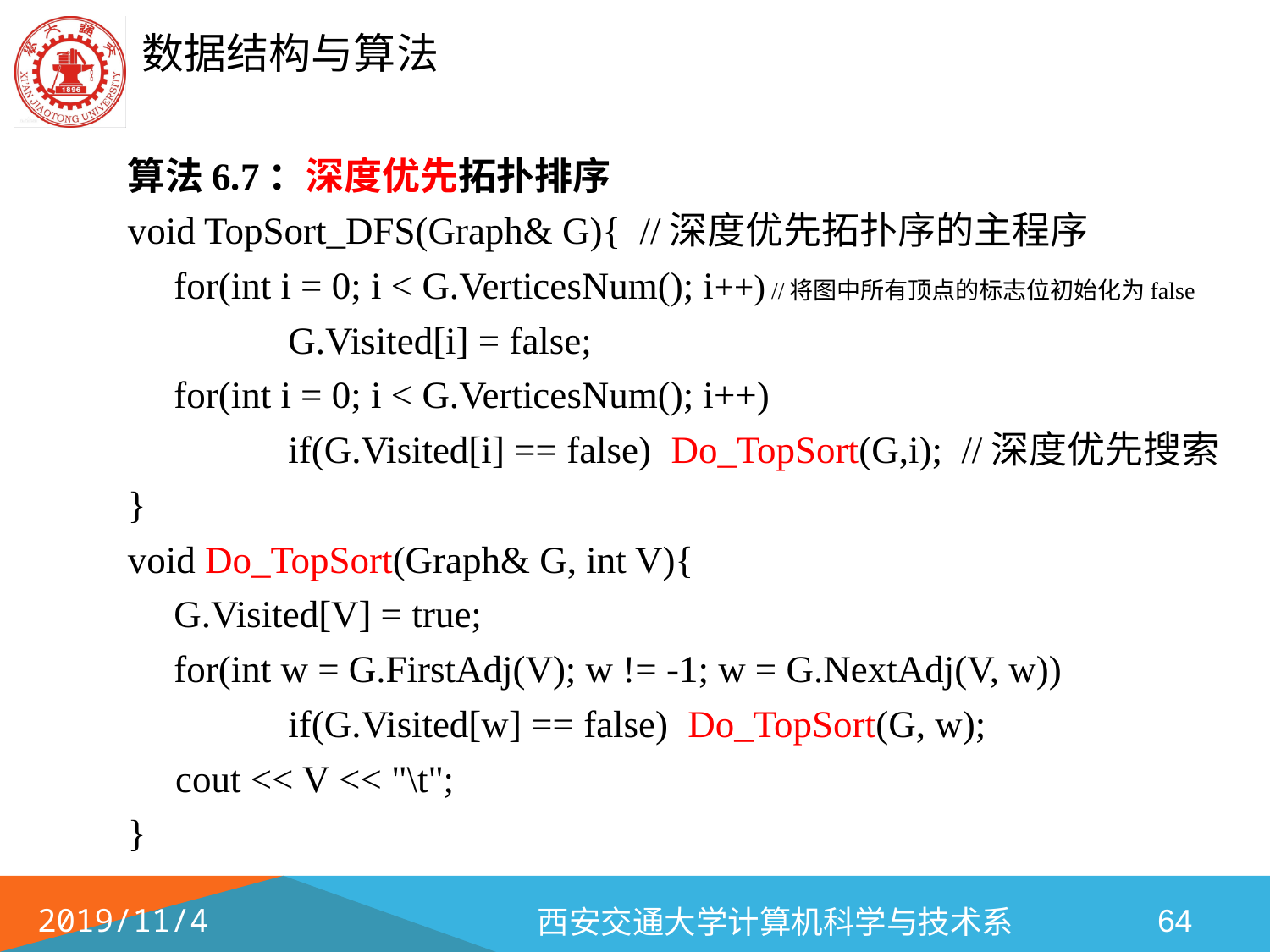

算法6.7：深度优先拓扑排序
void TopSort_DFS(Graph& G){  //深度优先拓扑序的主程序
    	for(int i = 0; i < G.VerticesNum(); i++) //将图中所有顶点的标志位初始化为false
		G.Visited[i] = false;
	for(int i = 0; i < G.VerticesNum(); i++)
		if(G.Visited[i] == false)  Do_TopSort(G,i);  //深度优先搜索
}
void Do_TopSort(Graph& G, int V){
    	G.Visited[V] = true;
	for(int w = G.FirstAdj(V); w != -1; w = G.NextAdj(V, w))
		if(G.Visited[w] == false)  Do_TopSort(G, w);
     cout << V << "\t";
}